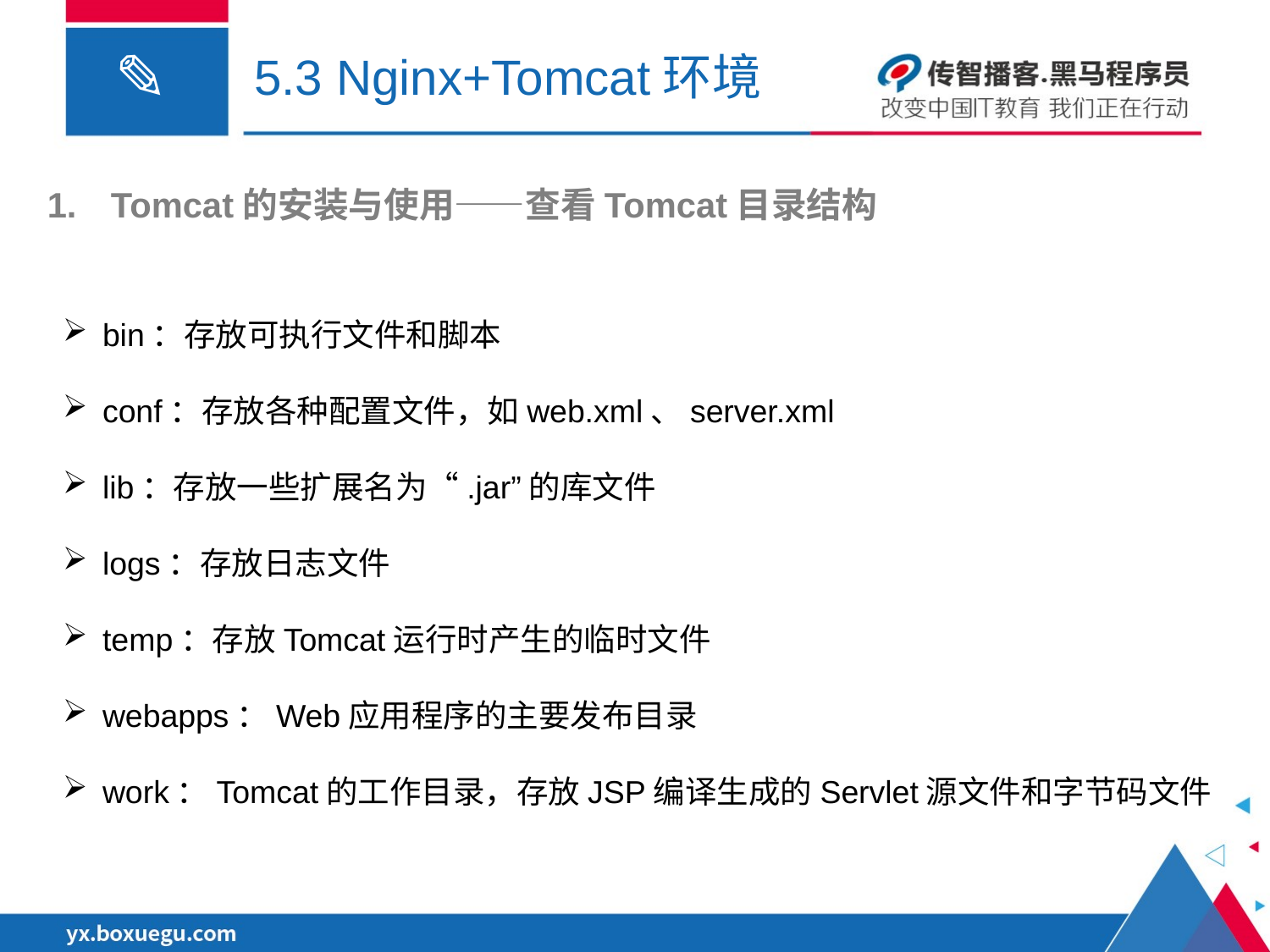

# 5.3 Nginx+Tomcat环境
Tomcat的安装与使用——查看Tomcat目录结构
bin：存放可执行文件和脚本
conf：存放各种配置文件，如web.xml、server.xml
lib：存放一些扩展名为“.jar”的库文件
logs：存放日志文件
temp：存放Tomcat运行时产生的临时文件
webapps：Web应用程序的主要发布目录
work：Tomcat的工作目录，存放JSP编译生成的Servlet源文件和字节码文件